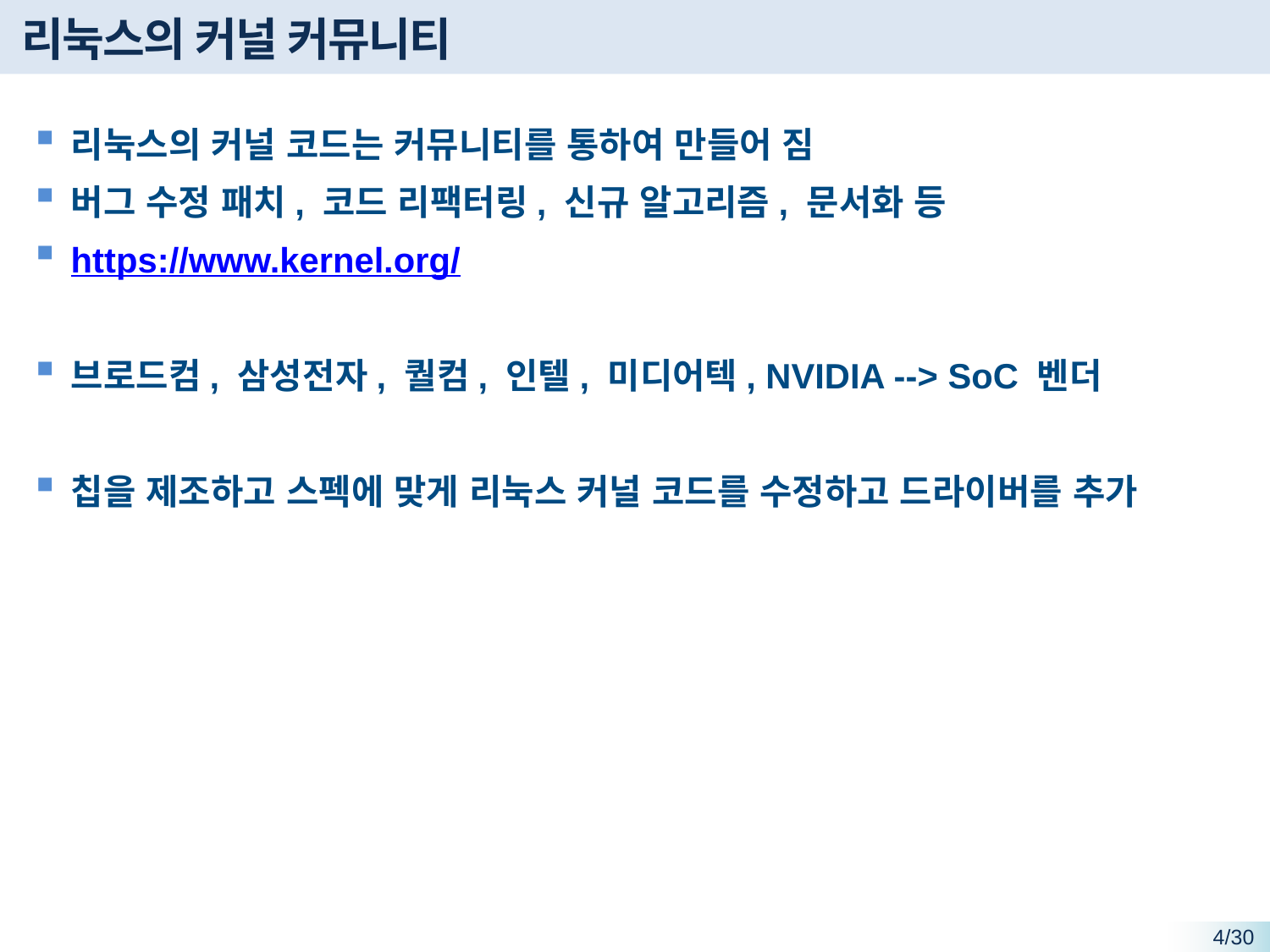

# 리눅스의 커널 커뮤니티
리눅스의 커널 코드는 커뮤니티를 통하여 만들어 짐
버그 수정 패치, 코드 리팩터링, 신규 알고리즘, 문서화 등
https://www.kernel.org/

브로드컴, 삼성전자, 퀄컴, 인텔, 미디어텍, NVIDIA --> SoC 벤더

칩을 제조하고 스펙에 맞게 리눅스 커널 코드를 수정하고 드라이버를 추가